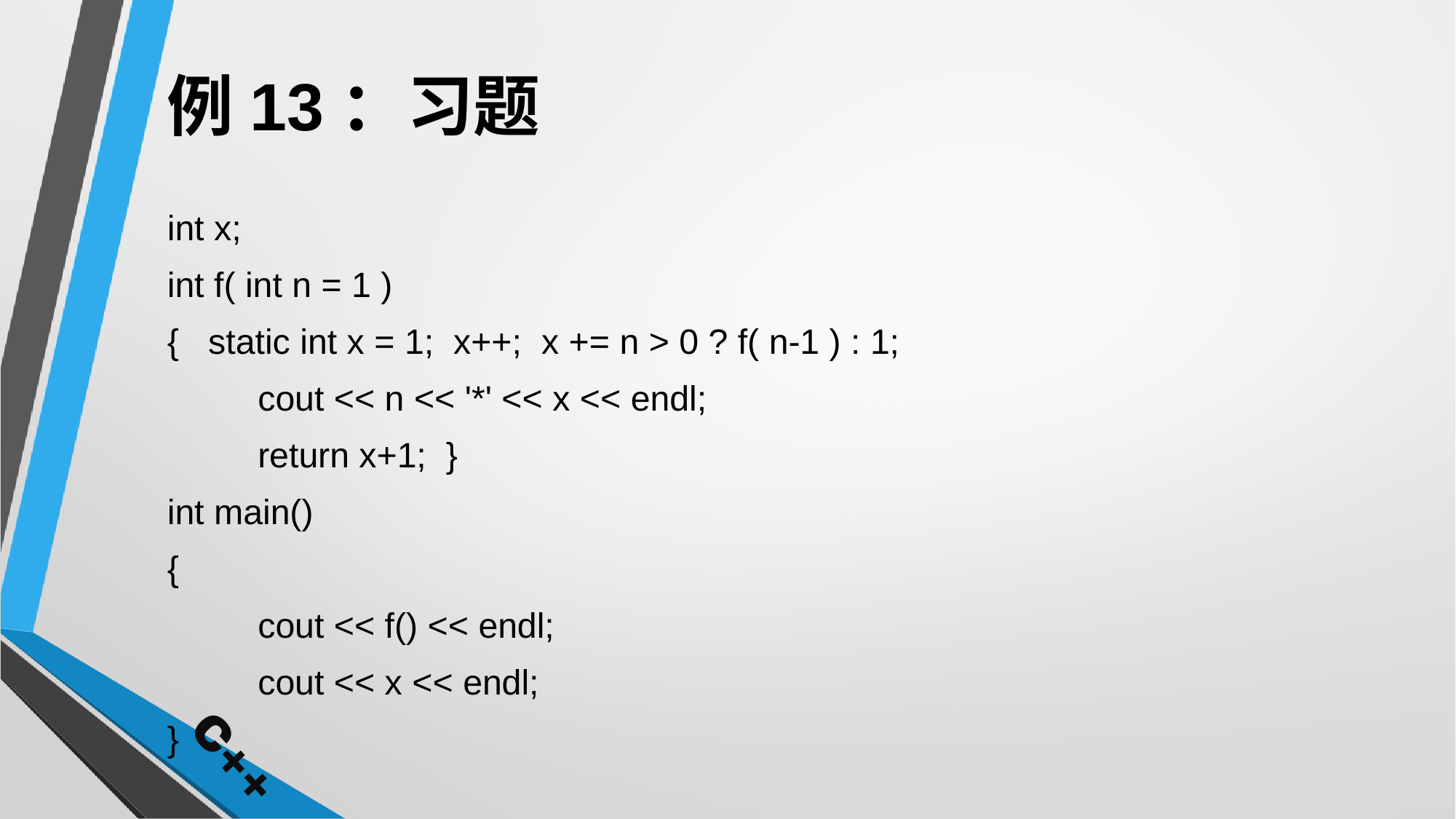

# 例13：习题
int x;
int f( int n = 1 )
{   static int x = 1;  x++;  x += n > 0 ? f( n-1 ) : 1;
	cout << n << '*' << x << endl;
	return x+1;  }
int main()
{
	cout << f() << endl;
	cout << x << endl;
}